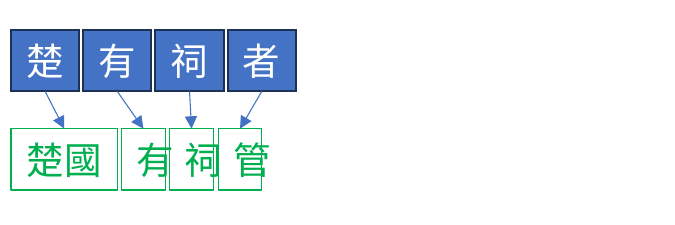

楚
者
有
祠
管
楚國
有
祠